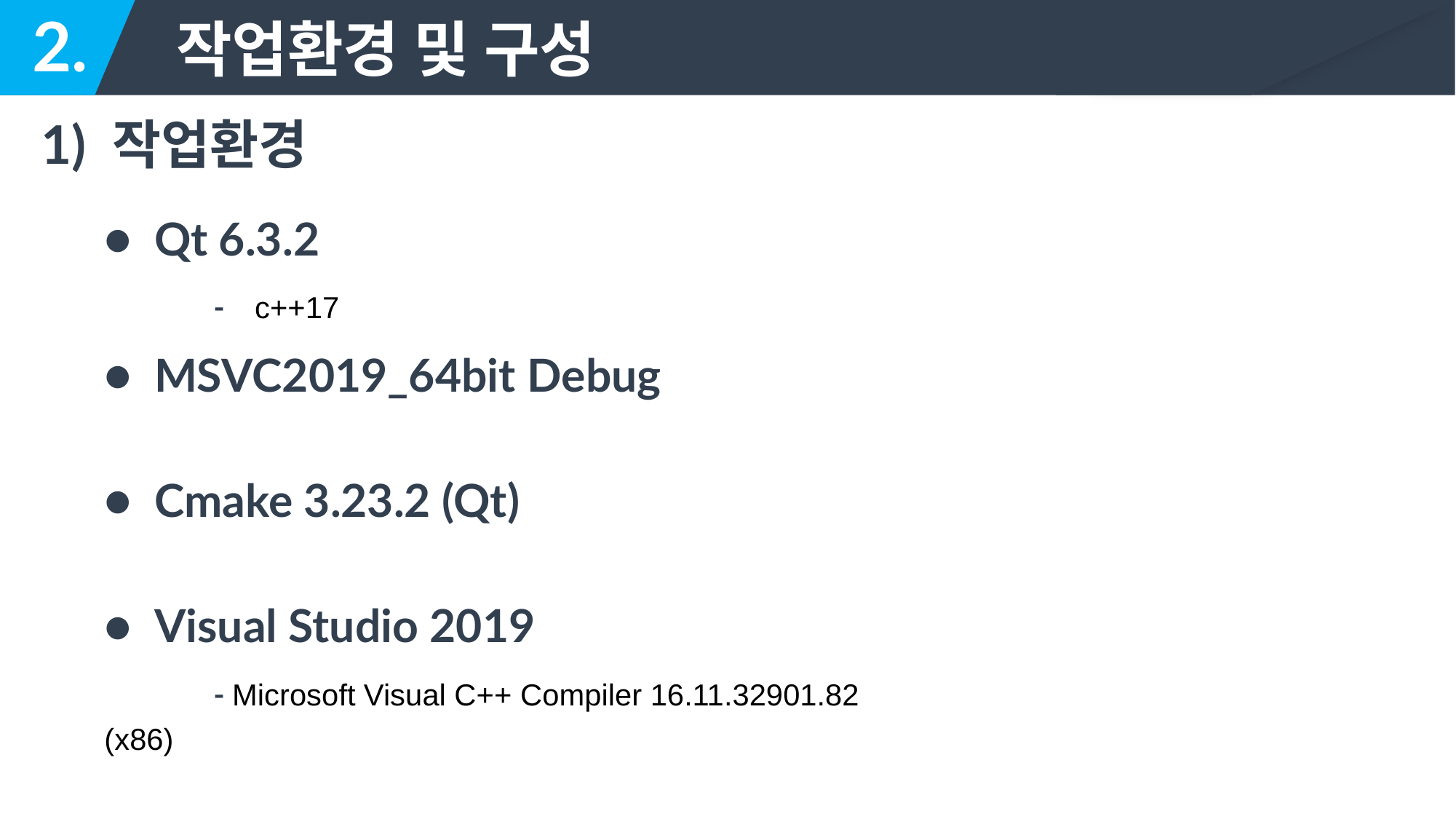

2.     작업환경 및 구성
1) 작업환경

Qt 6.3.2
	-    c++17

MSVC2019_64bit Debug

Cmake 3.23.2 (Qt)

Visual Studio 2019
	- Microsoft Visual C++ Compiler 16.11.32901.82 (x86)